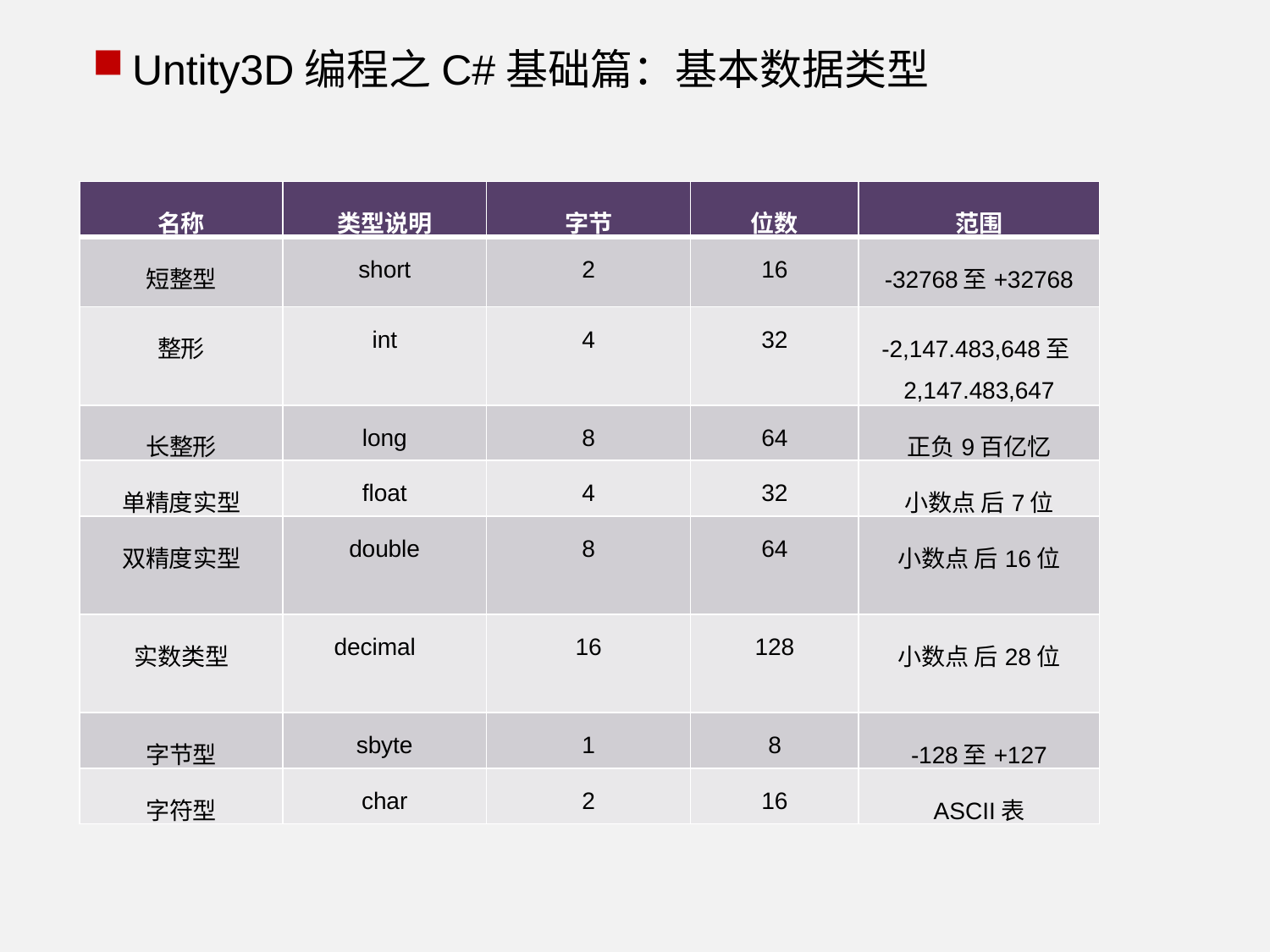

Untity3D编程之C#基础篇：基本数据类型
| 名称 | 类型说明 | 字节 | 位数 | 范围 |
| --- | --- | --- | --- | --- |
| 短整型 | short | 2 | 16 | -32768至+32768 |
| 整形 | int | 4 | 32 | -2,147.483,648至2,147.483,647 |
| 长整形 | long | 8 | 64 | 正负9百亿忆 |
| 单精度实型 | float | 4 | 32 | 小数点 后7位 |
| 双精度实型 | double | 8 | 64 | 小数点 后16位 |
| 实数类型 | decimal | 16 | 128 | 小数点 后28位 |
| 字节型 | sbyte | 1 | 8 | -128至+127 |
| 字符型 | char | 2 | 16 | ASCII表 |